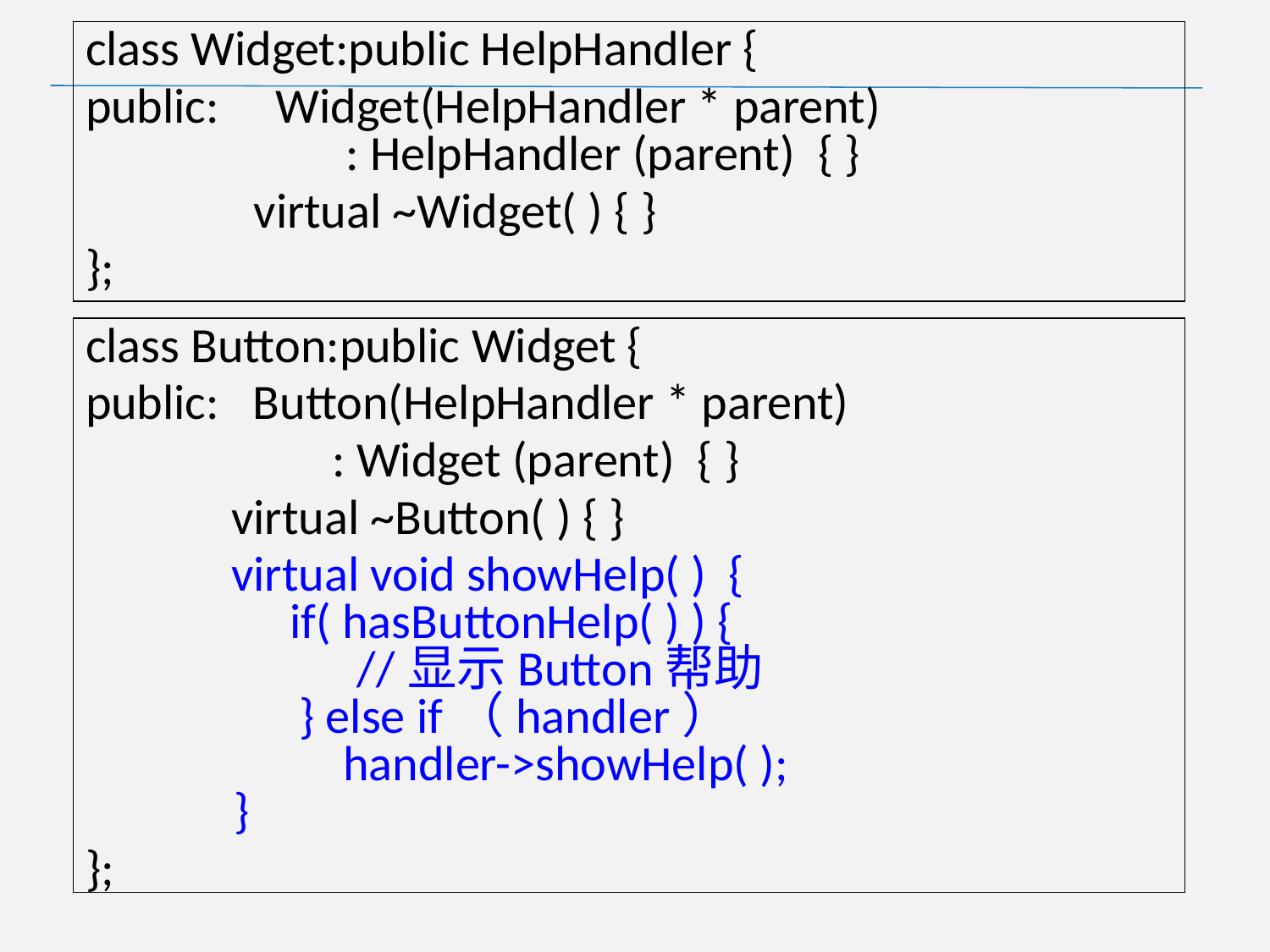

class Widget:public HelpHandler {
public:     Widget(HelpHandler * parent)
                   : HelpHandler (parent)  { }
               virtual ~Widget( ) { }
};
class Button:public Widget {
public:   Button(HelpHandler * parent)
                      : Widget (parent)  { }
             virtual ~Button( ) { }
             virtual void showHelp( )  {
              if( hasButtonHelp( ) ) {
                    //显示Button帮助
              } else if（handler）
                  handler->showHelp( );
         }
};